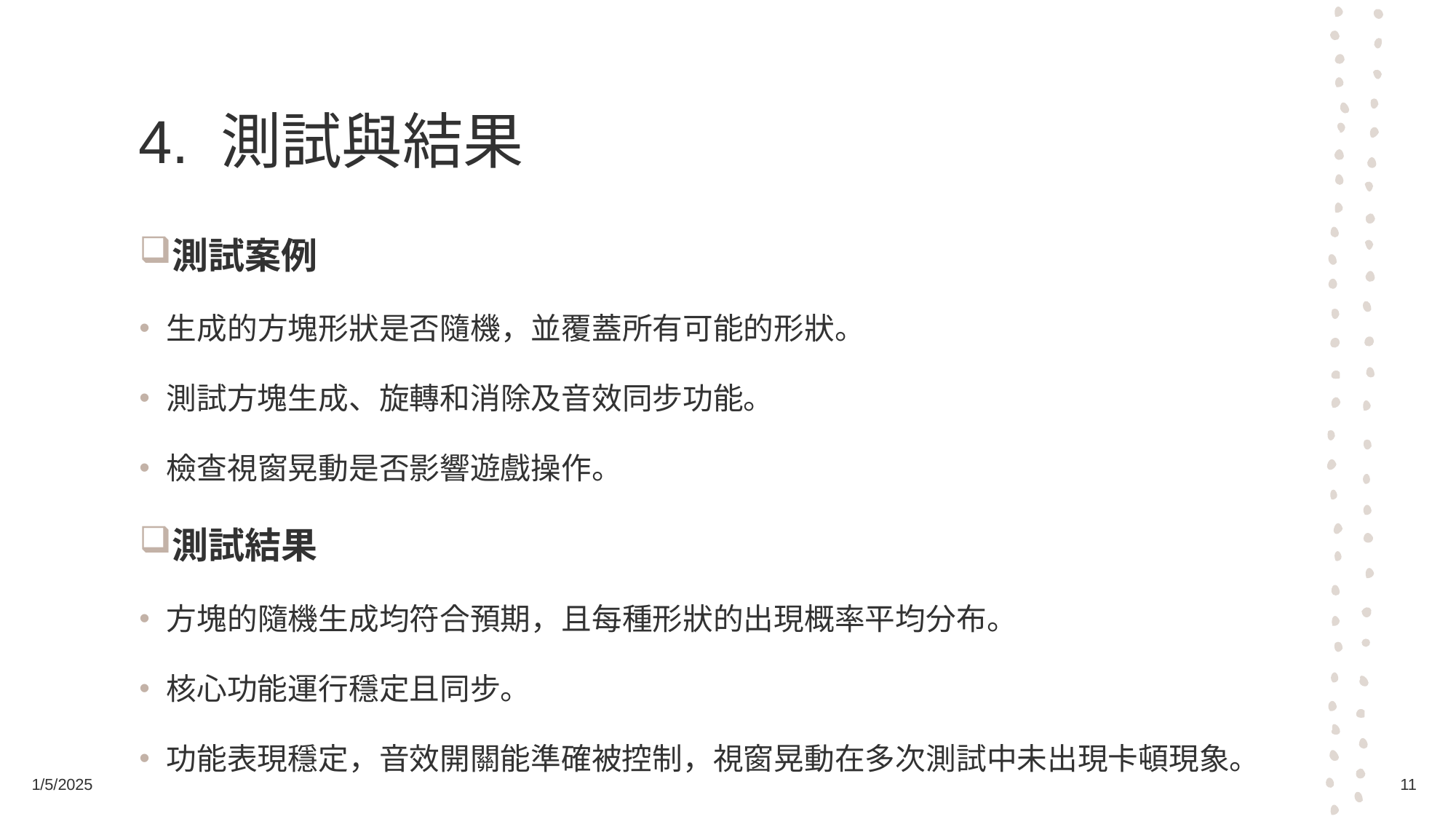

# 4. 測試與結果
測試案例
生成的方塊形狀是否隨機，並覆蓋所有可能的形狀。
測試方塊生成、旋轉和消除及音效同步功能。
檢查視窗晃動是否影響遊戲操作。
測試結果
方塊的隨機生成均符合預期，且每種形狀的出現概率平均分布。
核心功能運行穩定且同步。
功能表現穩定，音效開關能準確被控制，視窗晃動在多次測試中未出現卡頓現象。

1/5/2025
11